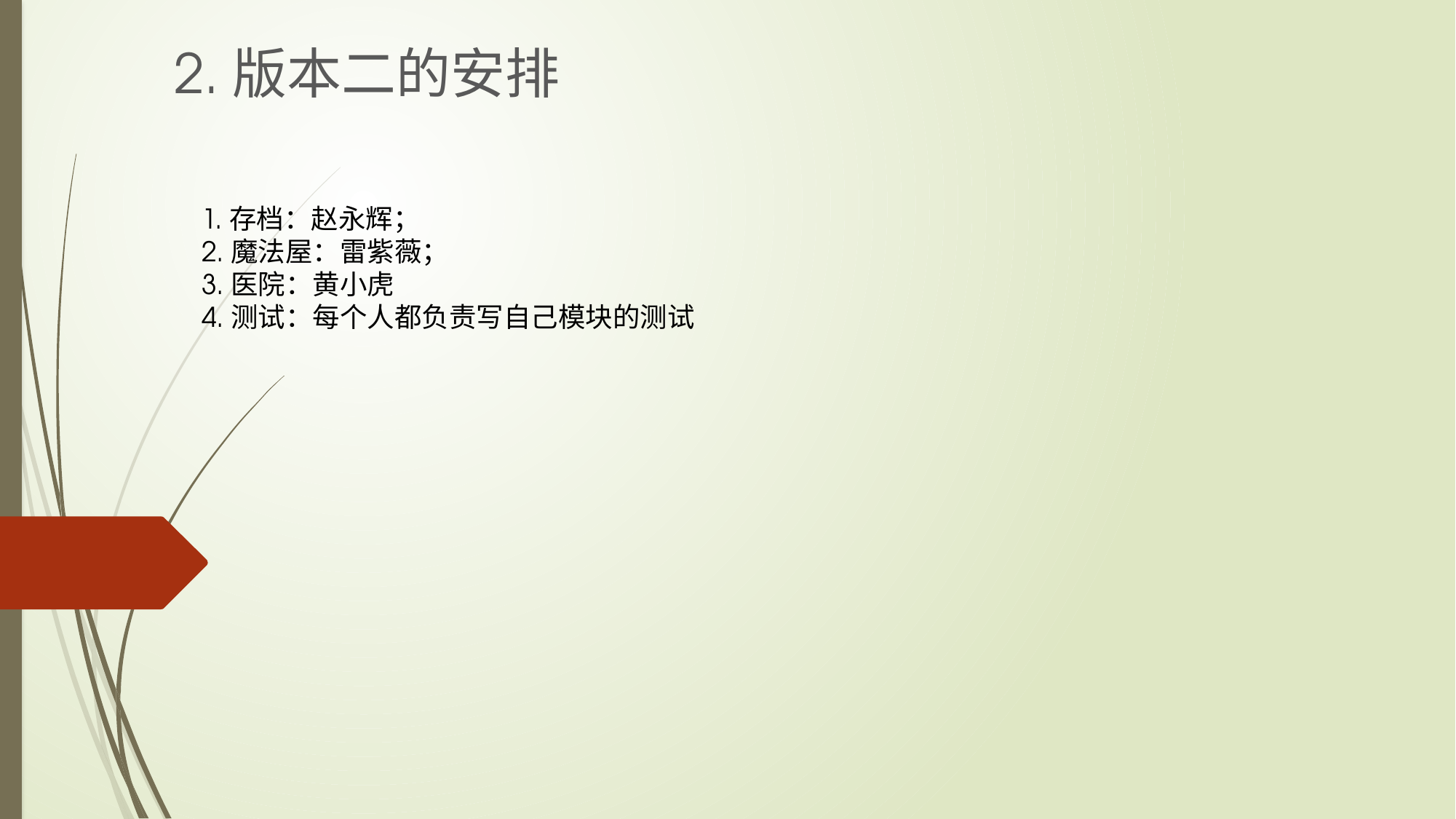

2.版本二的安排
1.存档：赵永辉；
2.魔法屋：雷紫薇；
3.医院：黄小虎
4.测试：每个人都负责写自己模块的测试